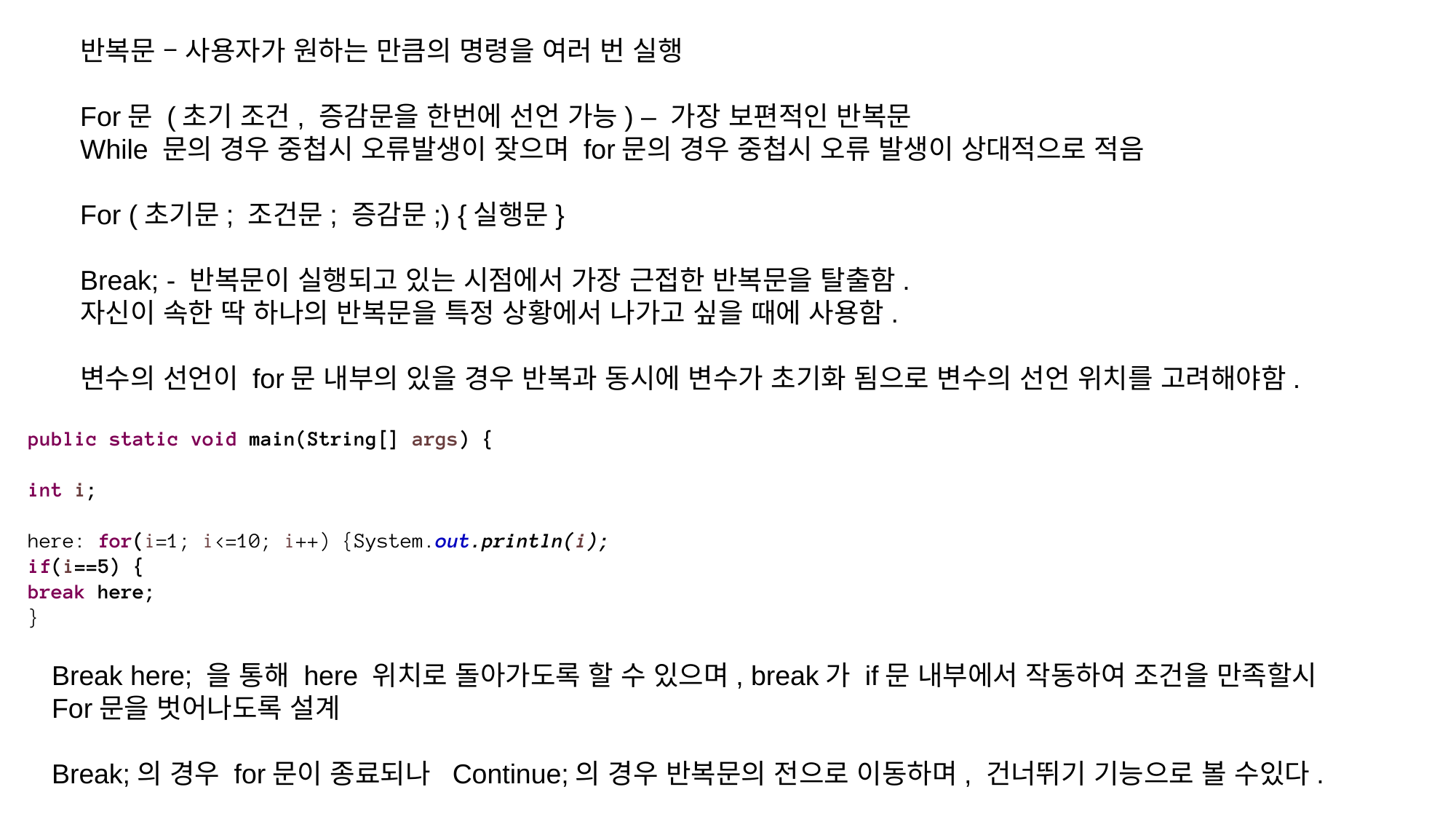

반복문 – 사용자가 원하는 만큼의 명령을 여러 번 실행

For문 (초기 조건, 증감문을 한번에 선언 가능) – 가장 보편적인 반복문
While 문의 경우 중첩시 오류발생이 잦으며 for문의 경우 중첩시 오류 발생이 상대적으로 적음

For (초기문; 조건문; 증감문;) {실행문}

Break; - 반복문이 실행되고 있는 시점에서 가장 근접한 반복문을 탈출함.
자신이 속한 딱 하나의 반복문을 특정 상황에서 나가고 싶을 때에 사용함.

변수의 선언이 for문 내부의 있을 경우 반복과 동시에 변수가 초기화 됨으로 변수의 선언 위치를 고려해야함.
public static void main(String[] args) {

int i;

here: for(i=1; i<=10; i++) {System.out.println(i);
if(i==5) {
break here;
}
Break here; 을 통해 here 위치로 돌아가도록 할 수 있으며, break가 if문 내부에서 작동하여 조건을 만족할시
For문을 벗어나도록 설계

Break;의 경우 for문이 종료되나  Continue;의 경우 반복문의 전으로 이동하며, 건너뛰기 기능으로 볼 수있다.